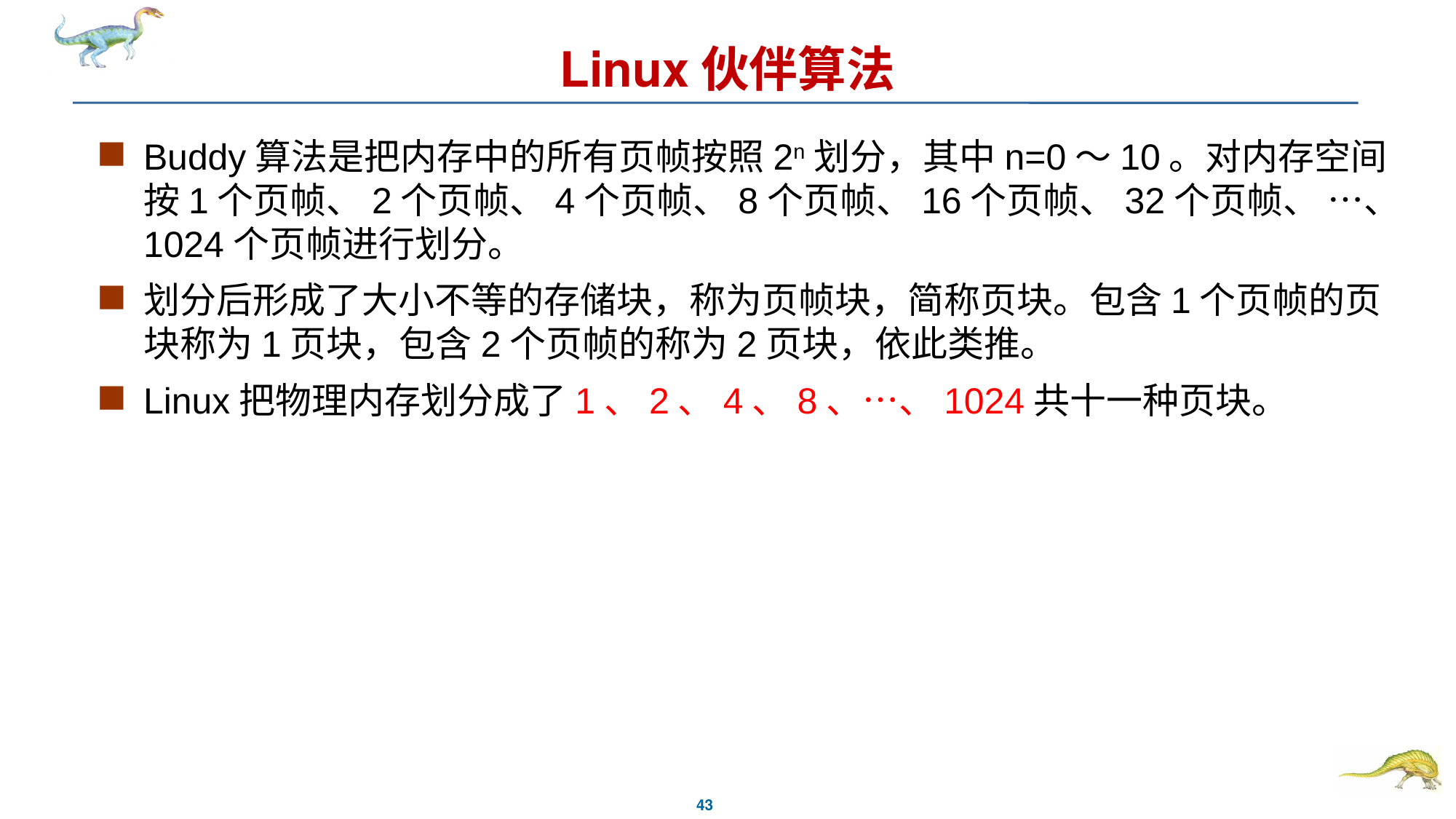

# Linux伙伴算法
Buddy算法是把内存中的所有页帧按照2n划分，其中n=0～10。对内存空间按1个页帧、2个页帧、4个页帧、8个页帧、16个页帧、32个页帧、 …、1024个页帧进行划分。
划分后形成了大小不等的存储块，称为页帧块，简称页块。包含1个页帧的页块称为1页块，包含2个页帧的称为2页块，依此类推。
Linux把物理内存划分成了1、2、4、8、…、1024共十一种页块。